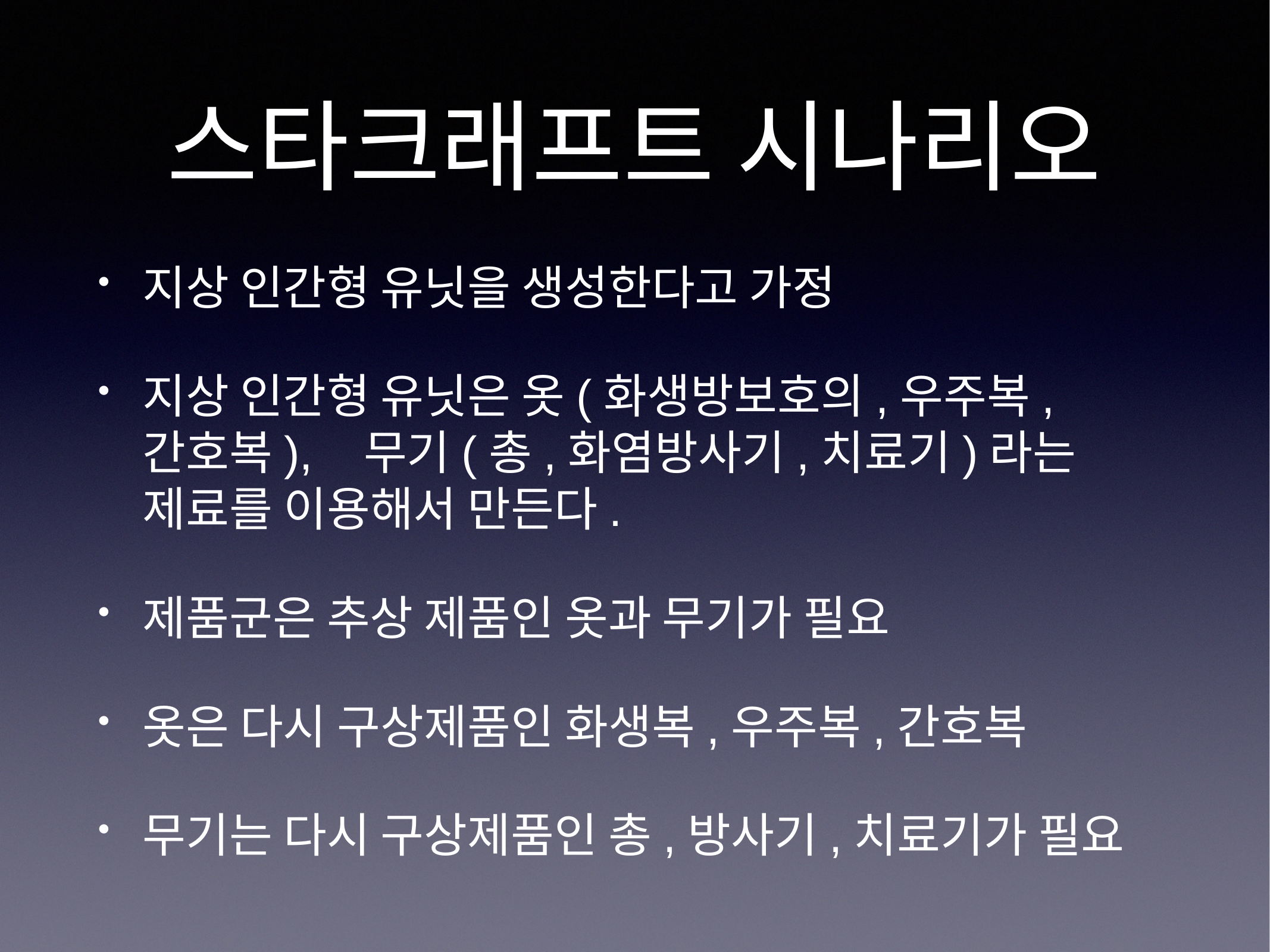

# 스타크래프트 시나리오
지상 인간형 유닛을 생성한다고 가정
지상 인간형 유닛은 옷(화생방보호의,우주복,간호복),   무기(총,화염방사기,치료기)라는 제료를 이용해서 만든다.
제품군은 추상 제품인 옷과 무기가 필요
옷은 다시 구상제품인 화생복,우주복,간호복
무기는 다시 구상제품인 총,방사기,치료기가 필요